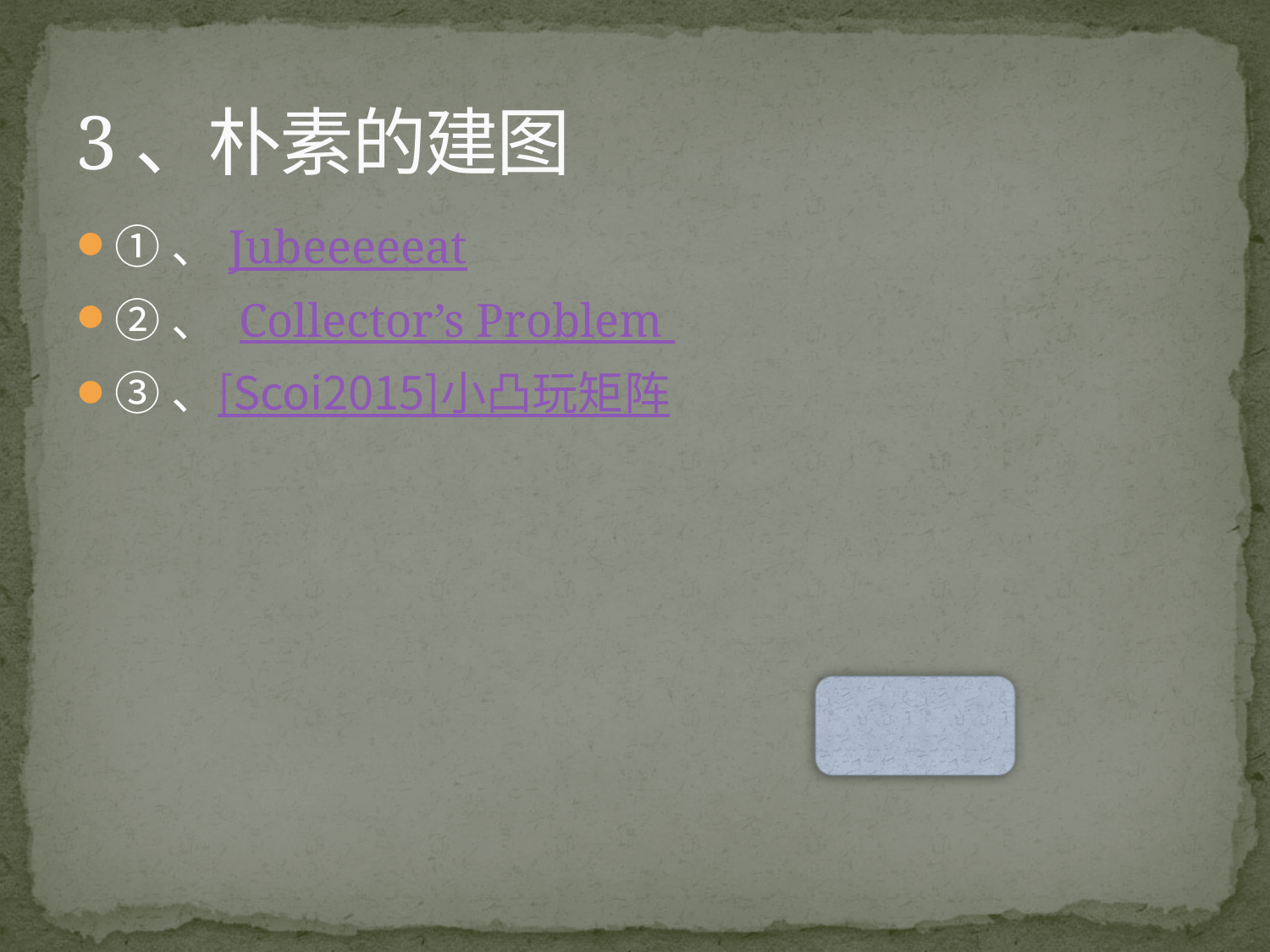

# 3、朴素的建图
①、Jubeeeeeat
②、 Collector’s Problem
③、[Scoi2015]小凸玩矩阵